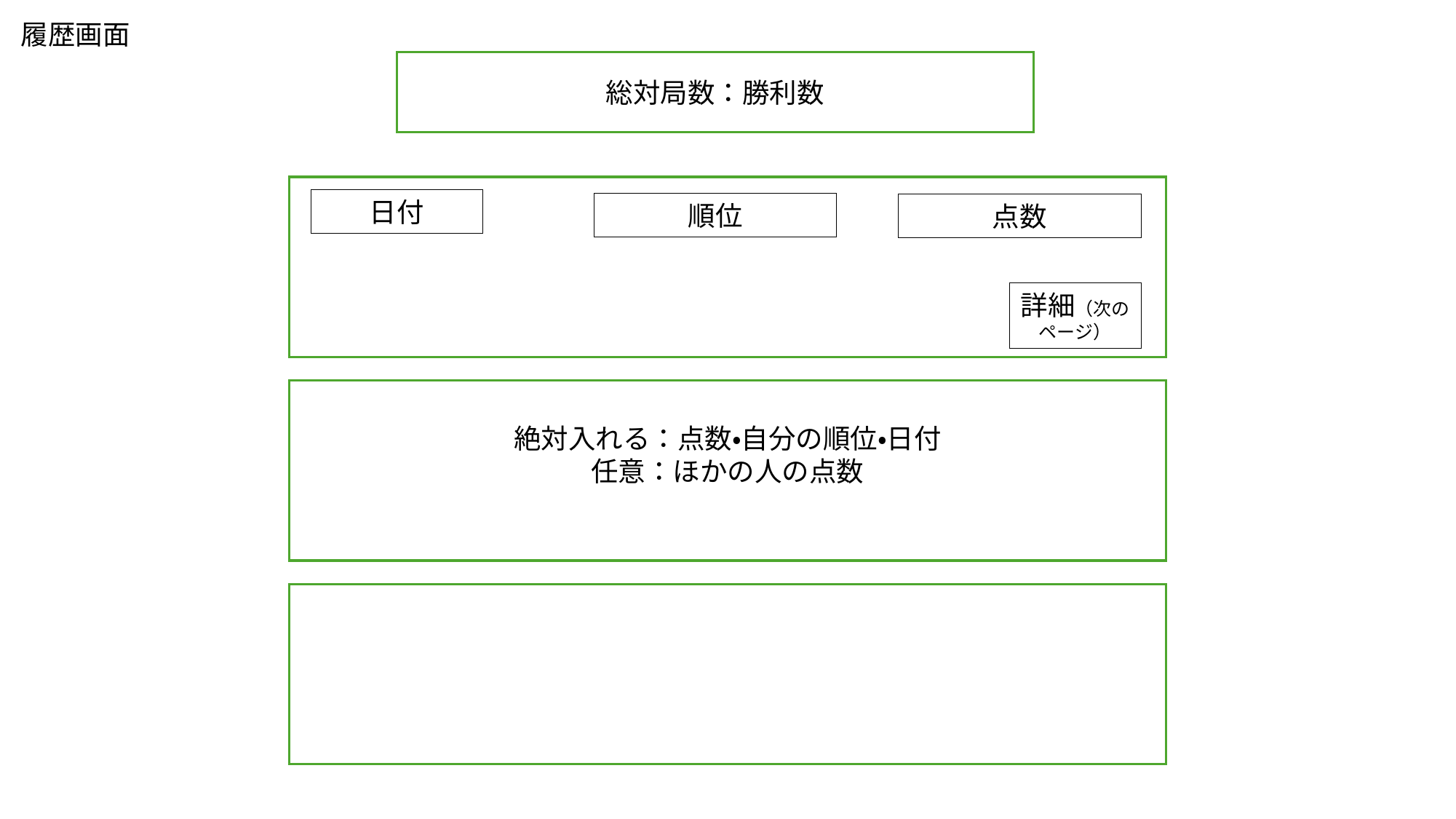

履歴画面
総対局数：勝利数

日付
順位
点数
詳細（次のページ）
絶対入れる：点数・自分の順位・日付
任意：ほかの人の点数